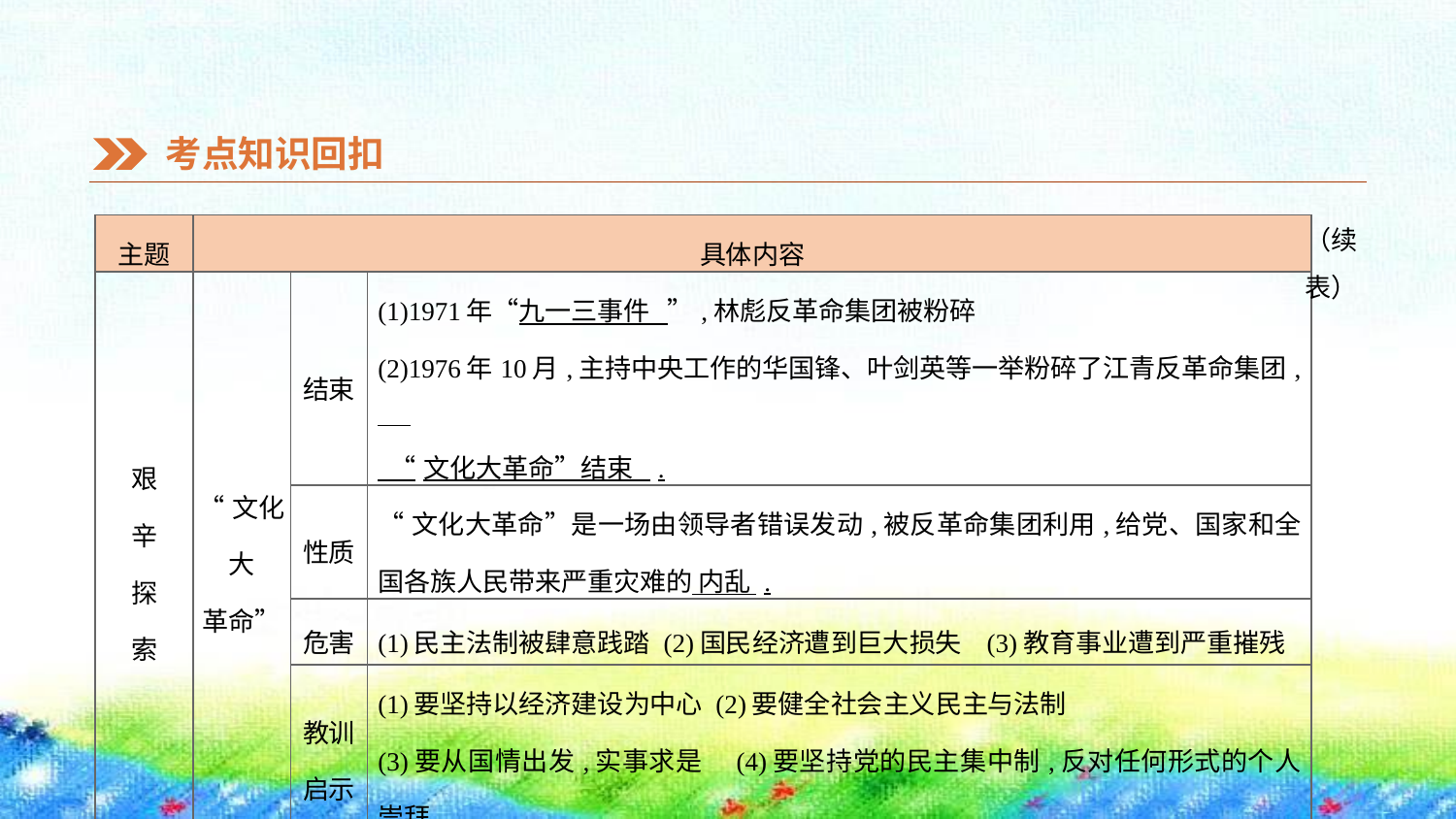

考点知识回扣

（续表）
| 主题 | 具体内容 |  |  |
| --- | --- | --- | --- |
| 艰 辛 探 索 | “文化大 革命” | 结束 | (1)1971年“九一三事件 ”,林彪反革命集团被粉碎 (2)1976年10月,主持中央工作的华国锋、叶剑英等一举粉碎了江青反革命集团, “文化大革命”结束 . |
|  |  | 性质 | “文化大革命”是一场由领导者错误发动,被反革命集团利用,给党、国家和全国各族人民带来严重灾难的 内乱 . |
|  |  | 危害 | (1)民主法制被肆意践踏 (2)国民经济遭到巨大损失 (3)教育事业遭到严重摧残 |
|  |  | 教训 启示 | (1)要坚持以经济建设为中心 (2)要健全社会主义民主与法制 (3)要从国情出发,实事求是 (4)要坚持党的民主集中制,反对任何形式的个人崇拜 |